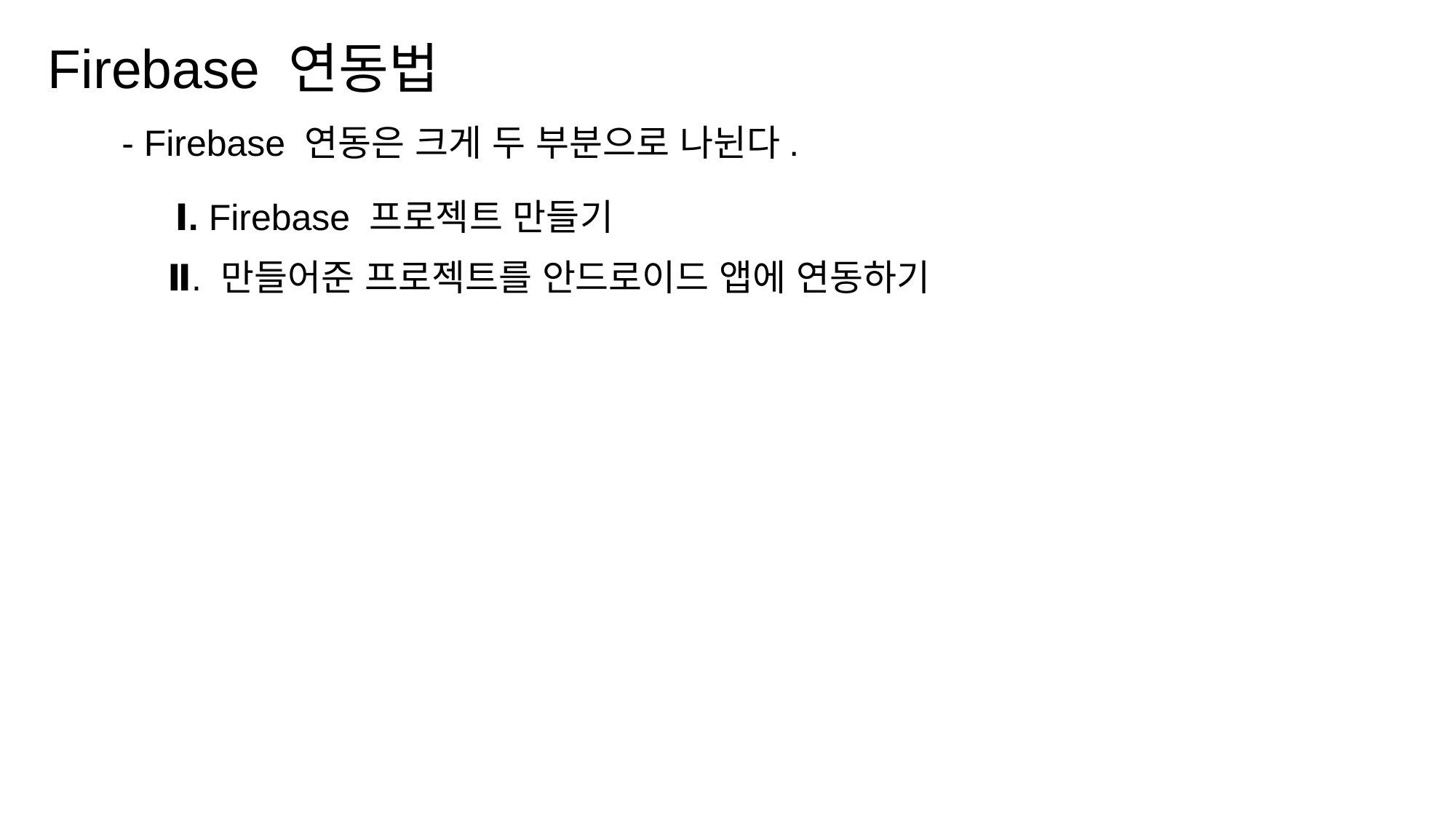

티머니 둥근바람 ExtraBold
Firebase 연동법
티머니 둥근바람 Regular
 - Firebase 연동은 크게 두 부분으로 나뉜다.
Ⅰ. Firebase 프로젝트 만들기
Ⅱ. 만들어준 프로젝트를 안드로이드 앱에 연동하기

티머니 둥근바람 Regular